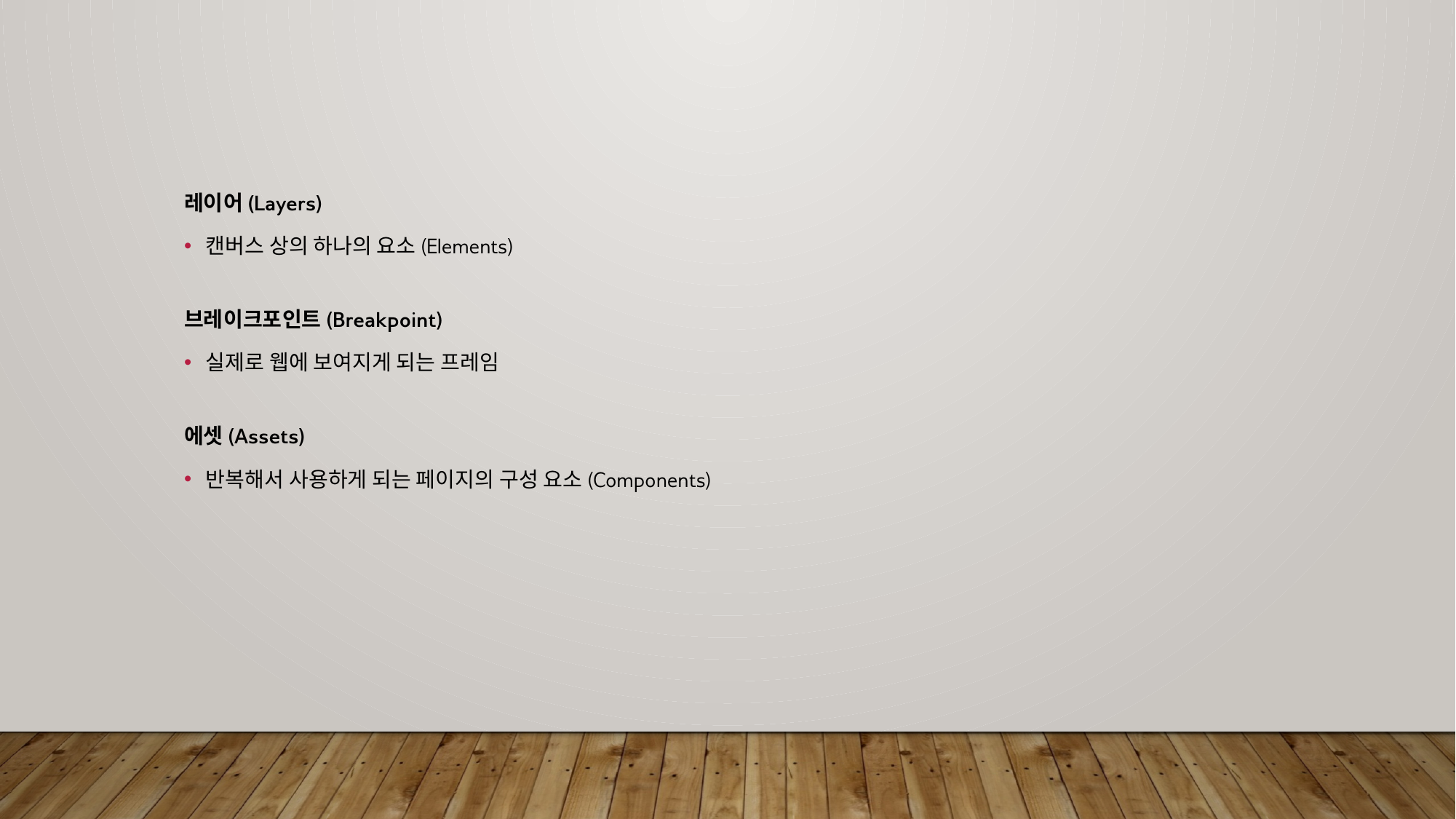

레이어(Layers)
캔버스 상의 하나의 요소(Elements)
브레이크포인트(Breakpoint)
실제로 웹에 보여지게 되는 프레임
에셋(Assets)
반복해서 사용하게 되는 페이지의 구성 요소(Components)